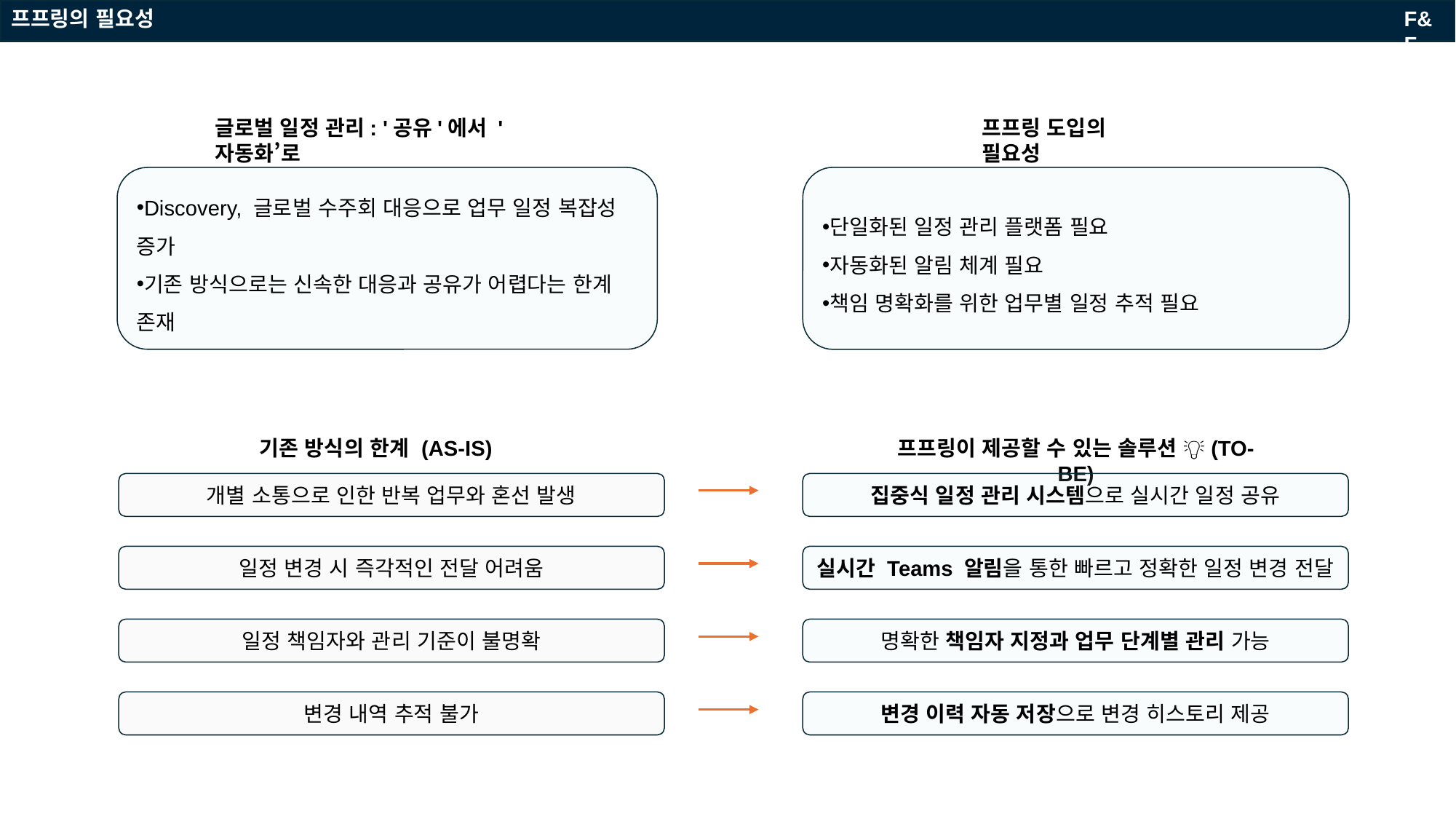

프프링의 필요성

F&F

글로벌 일정 관리: '공유'에서 '자동화’로
프프링 도입의 필요성
단일화된 일정 관리 플랫폼 필요
자동화된 알림 체계 필요
책임 명확화를 위한 업무별 일정 추적 필요
Discovery, 글로벌 수주회 대응으로 업무 일정 복잡성 증가
기존 방식으로는 신속한 대응과 공유가 어렵다는 한계 존재
| 기존 방식의 한계 (AS-IS) |
| --- |
| 프프링이 제공할 수 있는 솔루션 💡(TO-BE) |
| --- |
|  |
개별 소통으로 인한 반복 업무와 혼선 발생
집중식 일정 관리 시스템으로 실시간 일정 공유
일정 변경 시 즉각적인 전달 어려움
실시간 Teams 알림을 통한 빠르고 정확한 일정 변경 전달
일정 책임자와 관리 기준이 불명확
명확한 책임자 지정과 업무 단계별 관리 가능
변경 내역 추적 불가
변경 이력 자동 저장으로 변경 히스토리 제공